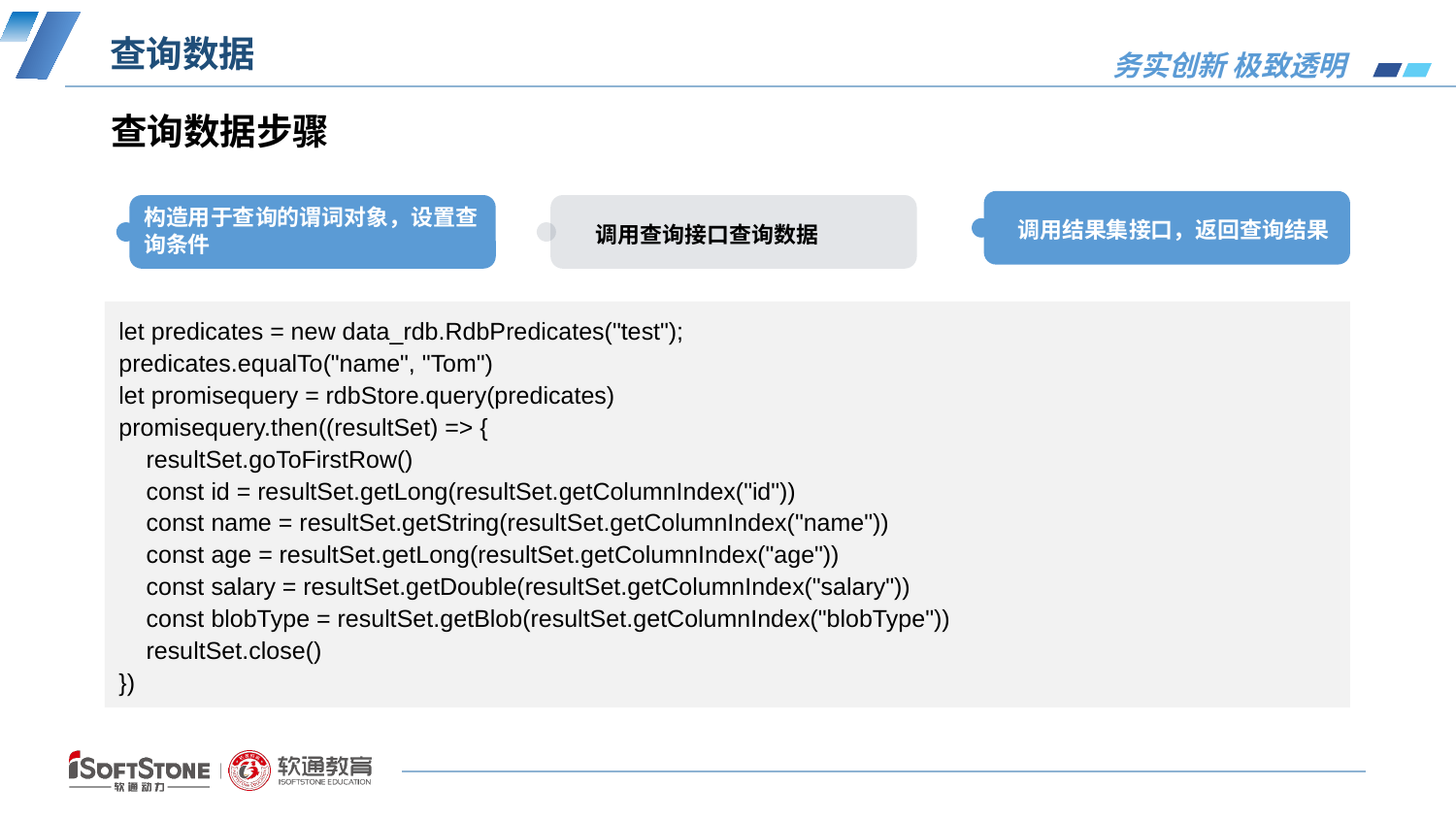

# 查询数据
查询数据步骤

构造用于查询的谓词对象，设置查询条件
调用结果集接口，返回查询结果
调用查询接口查询数据

let predicates = new data_rdb.RdbPredicates("test");
predicates.equalTo("name", "Tom")
let promisequery = rdbStore.query(predicates)
promisequery.then((resultSet) => {
    resultSet.goToFirstRow()
    const id = resultSet.getLong(resultSet.getColumnIndex("id"))
    const name = resultSet.getString(resultSet.getColumnIndex("name"))
    const age = resultSet.getLong(resultSet.getColumnIndex("age"))
    const salary = resultSet.getDouble(resultSet.getColumnIndex("salary"))
    const blobType = resultSet.getBlob(resultSet.getColumnIndex("blobType"))
    resultSet.close()
})